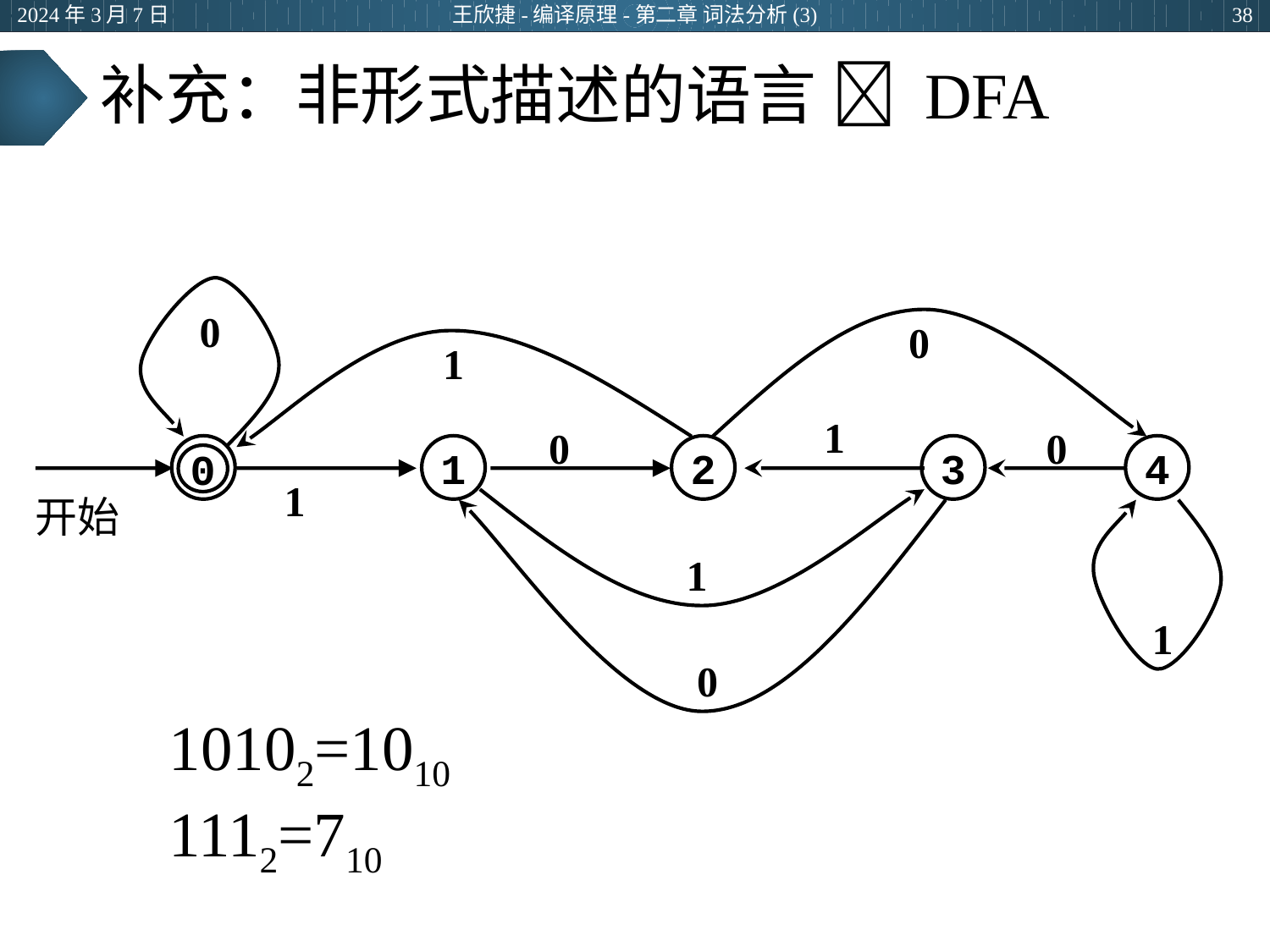

2024年3月7日
王欣捷-编译原理-第二章 词法分析(3)
38
# 补充：非形式描述的语言 ↔ DFA

0

0

1
1

0

0

1
2
3
4
0

1
开始

1

0

1
10102=1010
1112=710